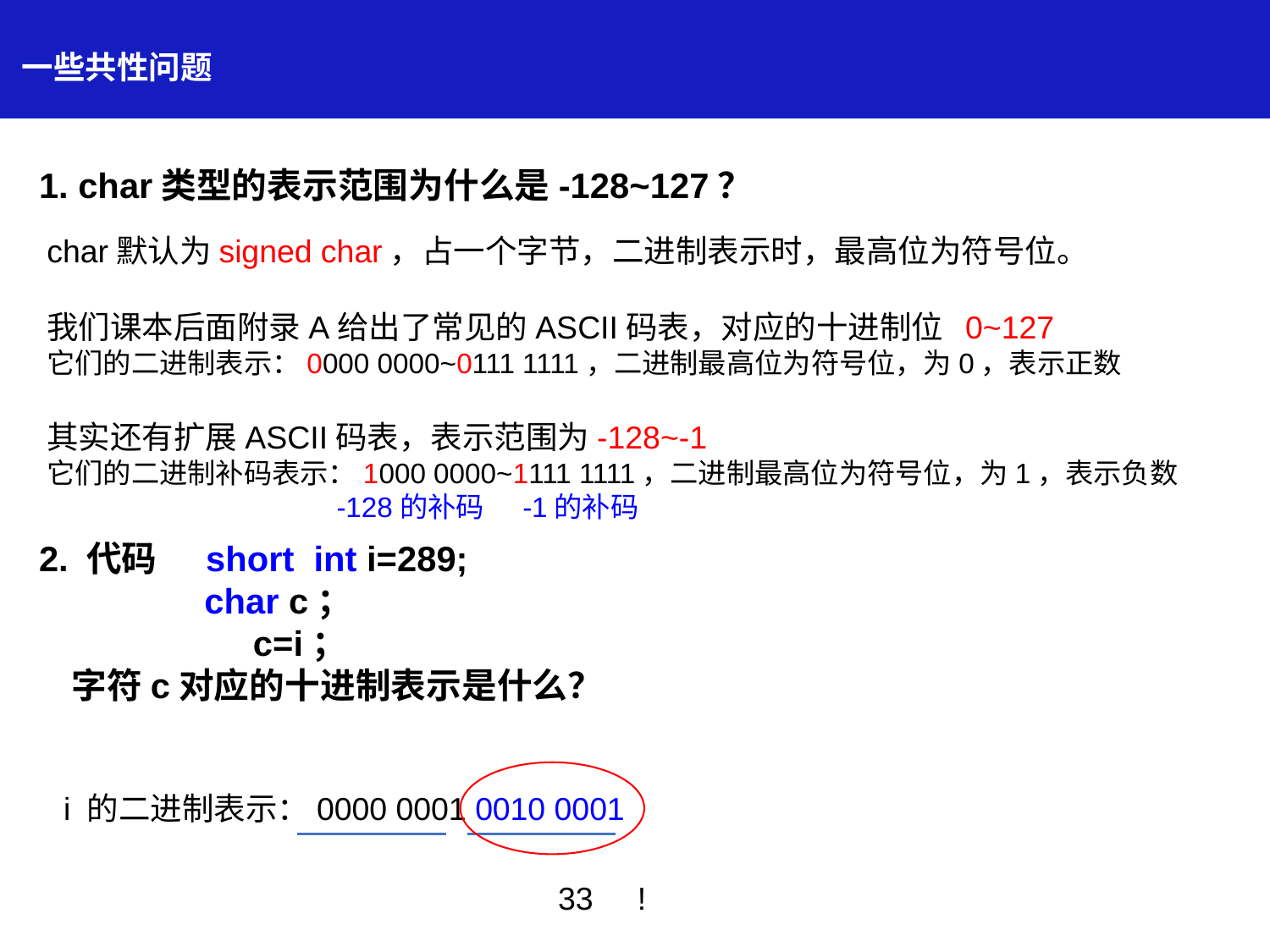

一些共性问题
1. char类型的表示范围为什么是-128~127？
char默认为signed char，占一个字节，二进制表示时，最高位为符号位。

我们课本后面附录A给出了常见的ASCII码表，对应的十进制位  0~127
它们的二进制表示：0000 0000~0111 1111，二进制最高位为符号位，为0，表示正数

其实还有扩展ASCII码表，表示范围为-128~-1
它们的二进制补码表示：1000 0000~1111 1111，二进制最高位为符号位，为1，表示负数
                                     -128的补码     -1的补码
2. 代码     short  int i=289;
                 char c；
                      c=i；
   字符c对应的十进制表示是什么？

i 的二进制表示：0000 0001 0010 0001
33     !
44